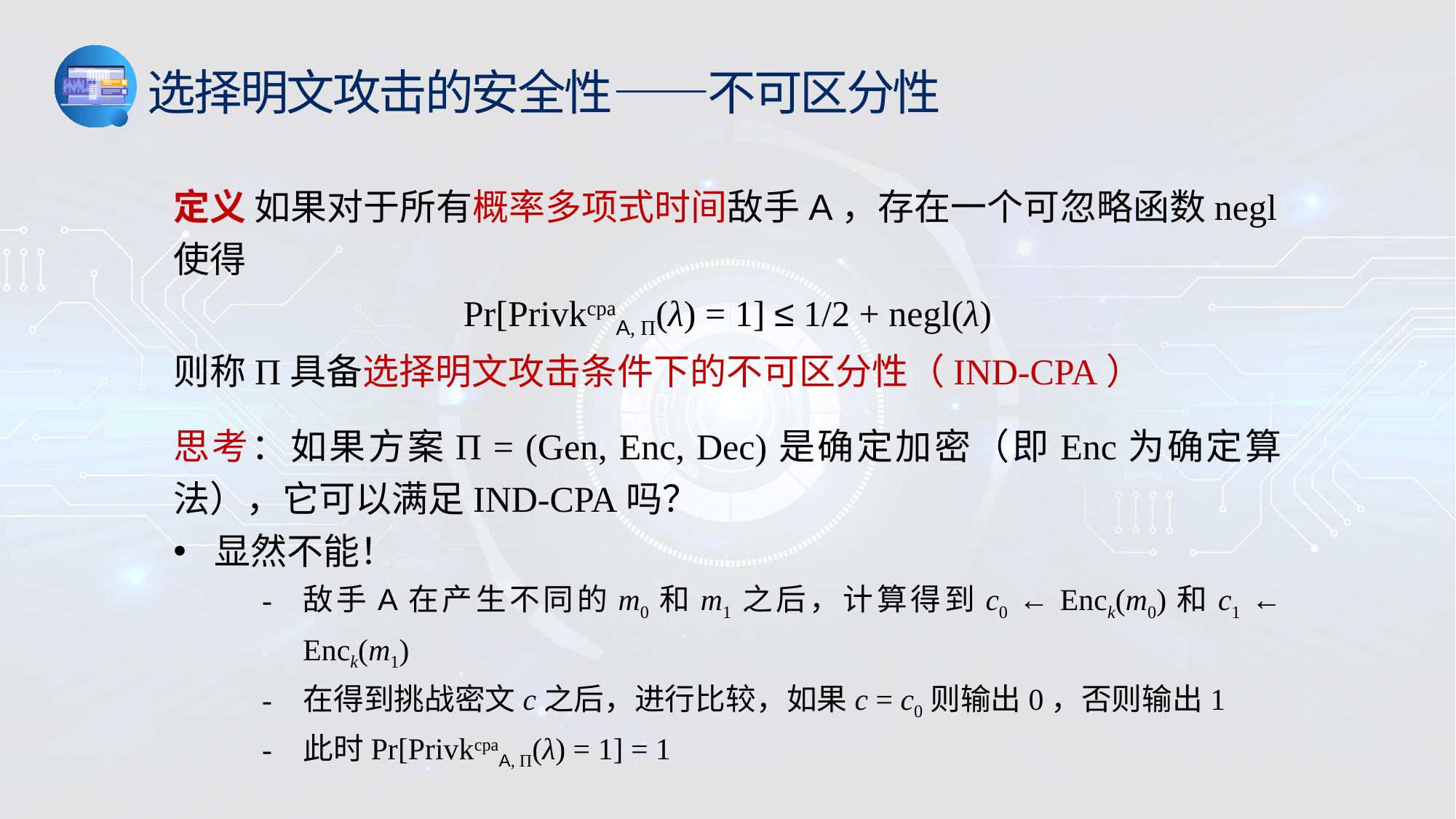

选择明文攻击的安全性——不可区分性

定义 如果对于所有概率多项式时间敌手A，存在一个可忽略函数negl使得
Pr[PrivkcpaA, Π(λ) = 1] ≤ 1/2 + negl(λ)
则称Π具备选择明文攻击条件下的不可区分性（IND-CPA）
思考：如果方案Π = (Gen, Enc, Dec)是确定加密（即Enc为确定算法），它可以满足IND-CPA吗？
显然不能！
敌手A在产生不同的m0和m1之后，计算得到c0 ← Enck(m0)和c1 ← Enck(m1)
在得到挑战密文c之后，进行比较，如果c = c0则输出0，否则输出1
此时Pr[PrivkcpaA, Π(λ) = 1] = 1